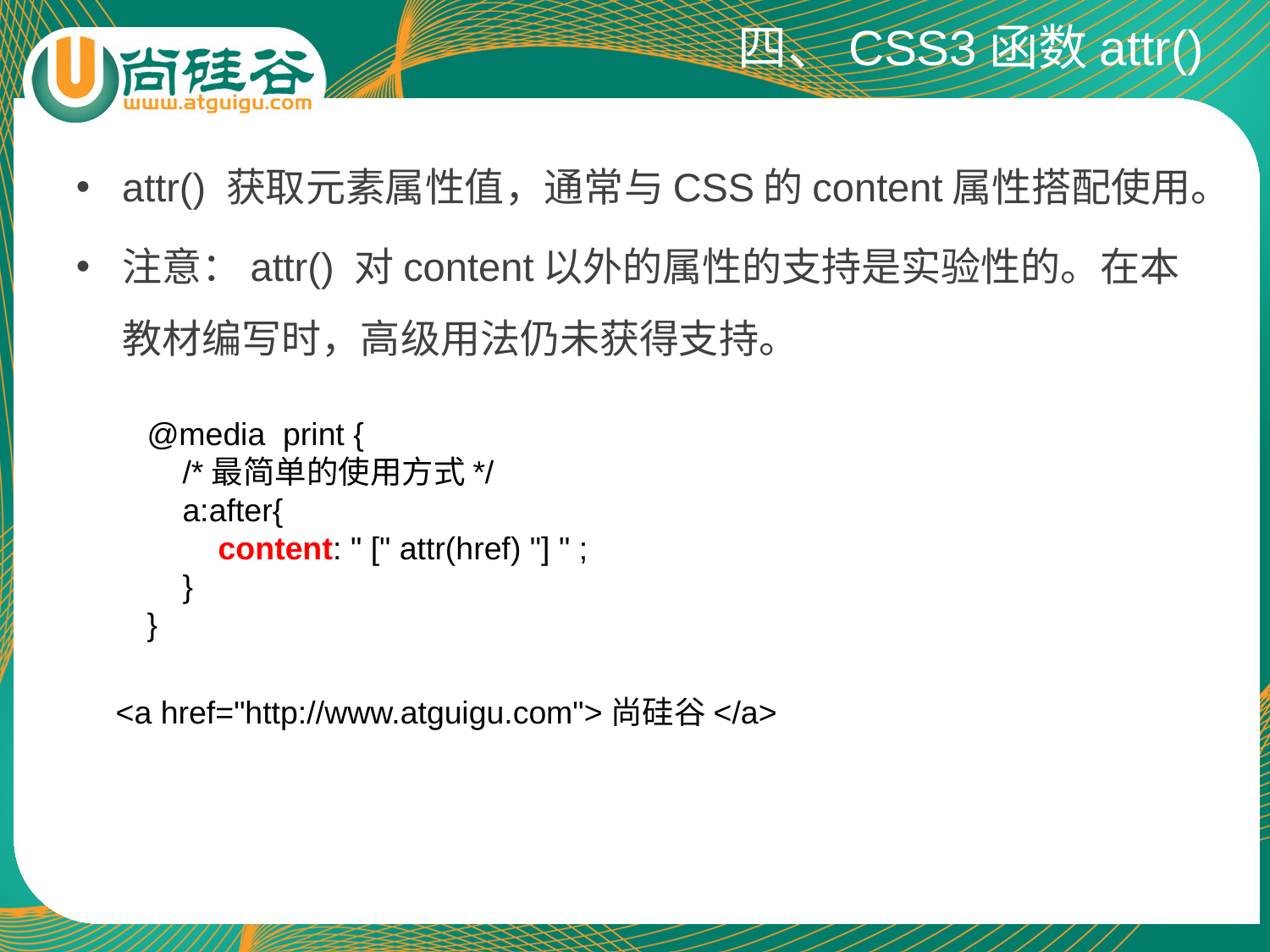

# 四、CSS3函数attr()
attr() 获取元素属性值，通常与CSS的content属性搭配使用。
注意：attr() 对content以外的属性的支持是实验性的。在本教材编写时，高级用法仍未获得支持。
        @media  print {
            /*最简单的使用方式*/
            a:after{
                content: " [" attr(href) "] " ;
            }
        }
<a href="http://www.atguigu.com">尚硅谷</a>